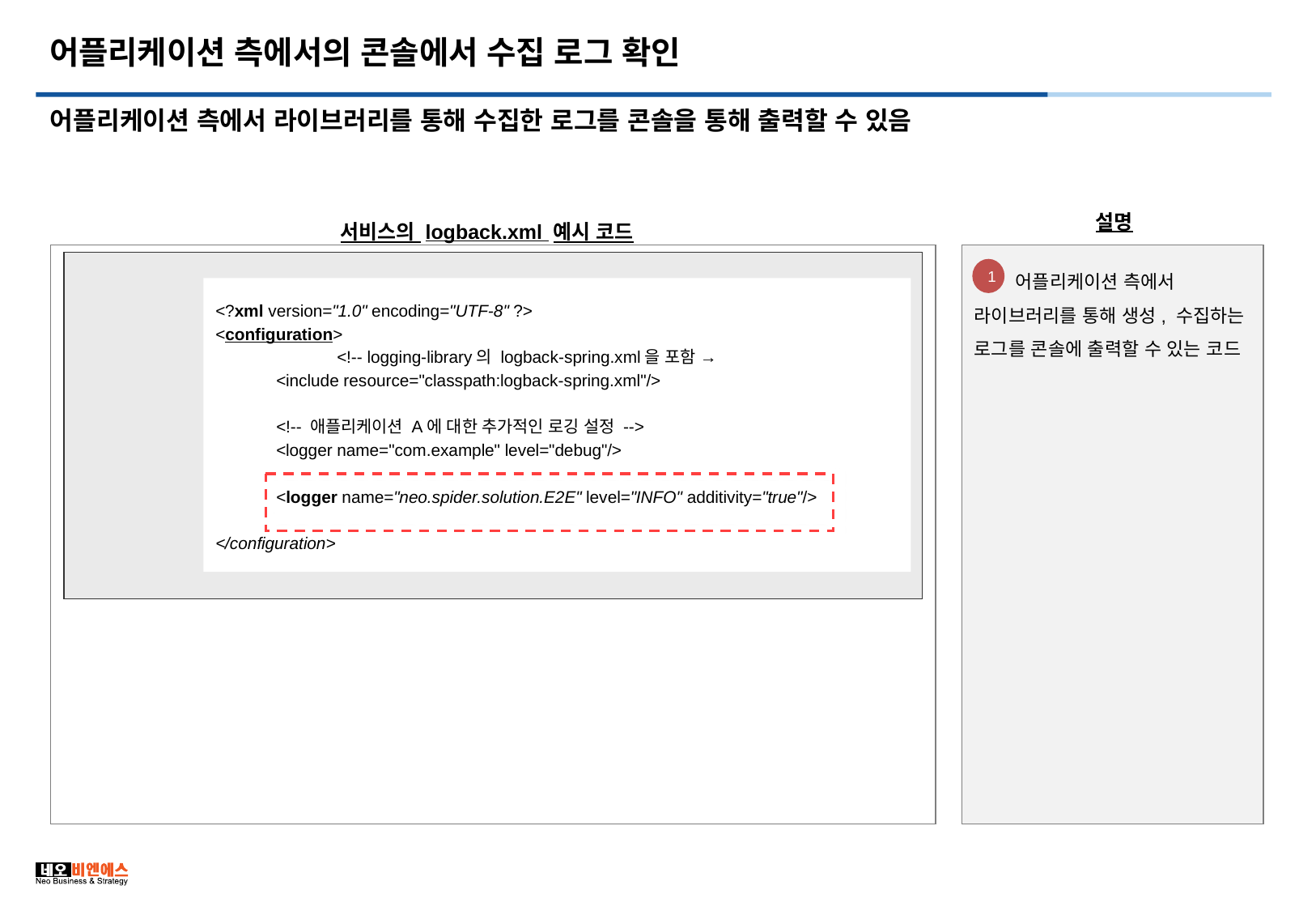

# 어플리케이션 측에서의 콘솔에서 수집 로그 확인
어플리케이션 측에서 라이브러리를 통해 수집한 로그를 콘솔을 통해 출력할 수 있음

설명
서비스의 logback.xml 예시 코드

       어플리케이션 측에서 라이브러리를 통해 생성, 수집하는 로그를 콘솔에 출력할 수 있는 코드

1
<?xml version="1.0" encoding="UTF-8" ?>
<configuration>
	<!-- logging-library의 logback-spring.xml을 포함 →
<include resource="classpath:logback-spring.xml"/>

<!-- 애플리케이션 A에 대한 추가적인 로깅 설정 -->
<logger name="com.example" level="debug"/>

<logger name="neo.spider.solution.E2E" level="INFO" additivity="true"/>

</configuration>

3